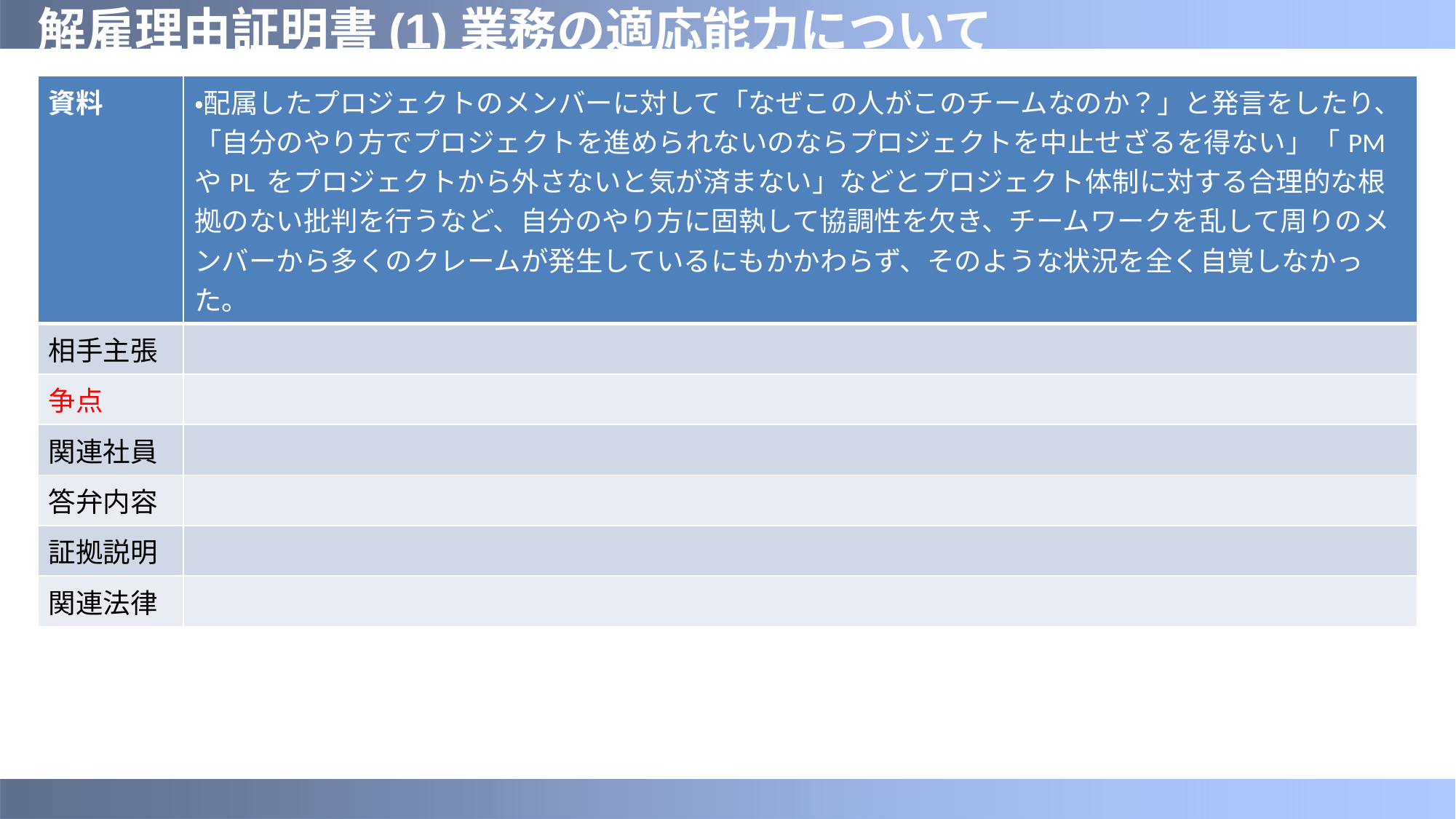

# 解雇理由証明書(1)業務の適応能力について
| 資料 | ・配属したプロジェクトのメンバーに対して「なぜこの人がこのチームなのか？」と発言をしたり、「自分のやり方でプロジェクトを進められないのならプロジェクトを中止せざるを得ない」「PM やPL をプロジェクトから外さないと気が済まない」などとプロジェクト体制に対する合理的な根拠のない批判を行うなど、自分のやり方に固執して協調性を欠き、チームワークを乱して周りのメンバーから多くのクレームが発生しているにもかかわらず、そのような状況を全く自覚しなかった。 |
| --- | --- |
| 相手主張 |  |
| 争点 |  |
| 関連社員 |  |
| 答弁内容 |  |
| 証拠説明 |  |
| 関連法律 |  |